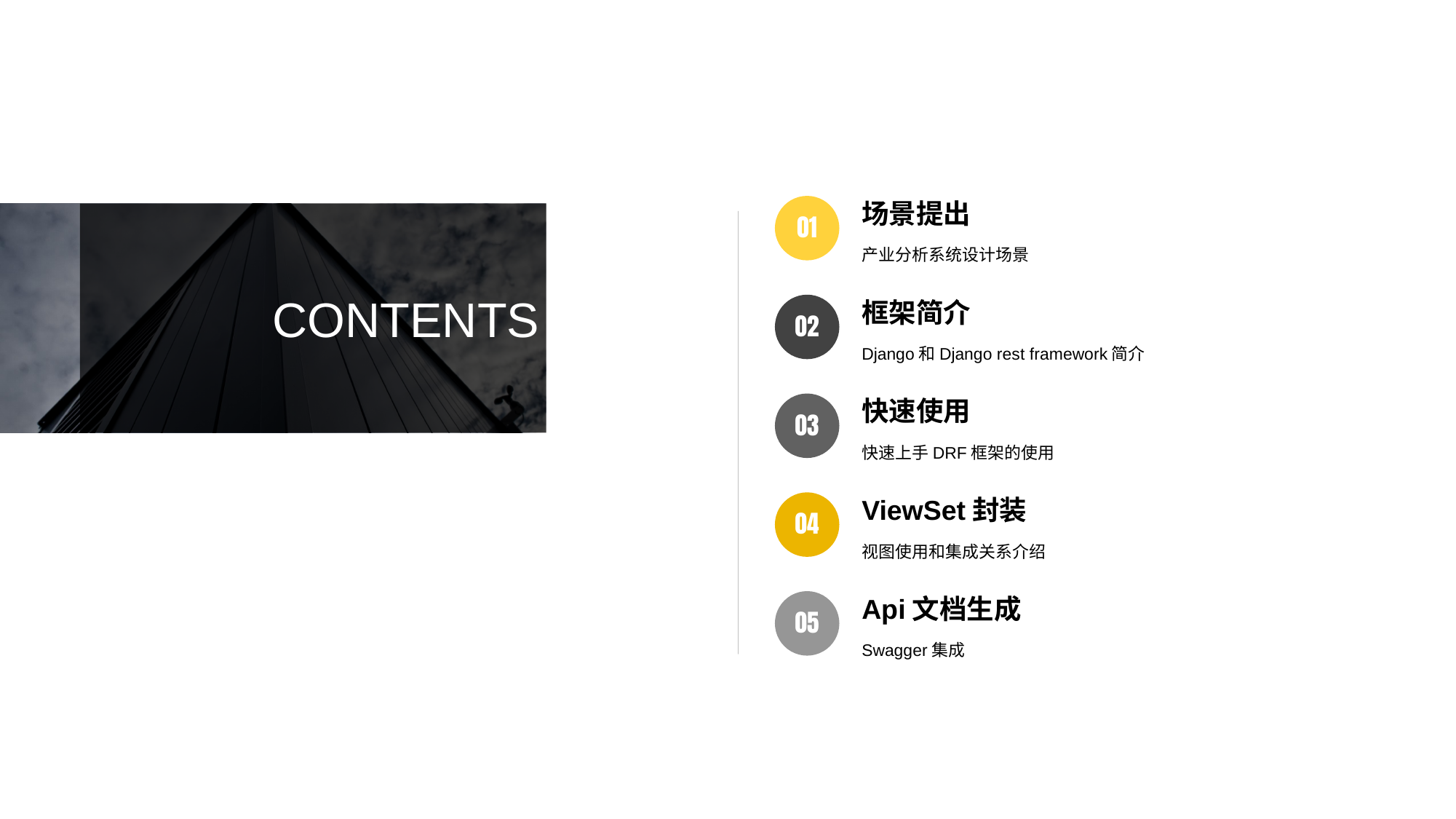

场景提出
产业分析系统设计场景
01

CONTENTS
框架简介
Django和Django rest framework简介
02
快速使用
快速上手DRF框架的使用
03
ViewSet封装
视图使用和集成关系介绍
04
Api文档生成
Swagger集成
05